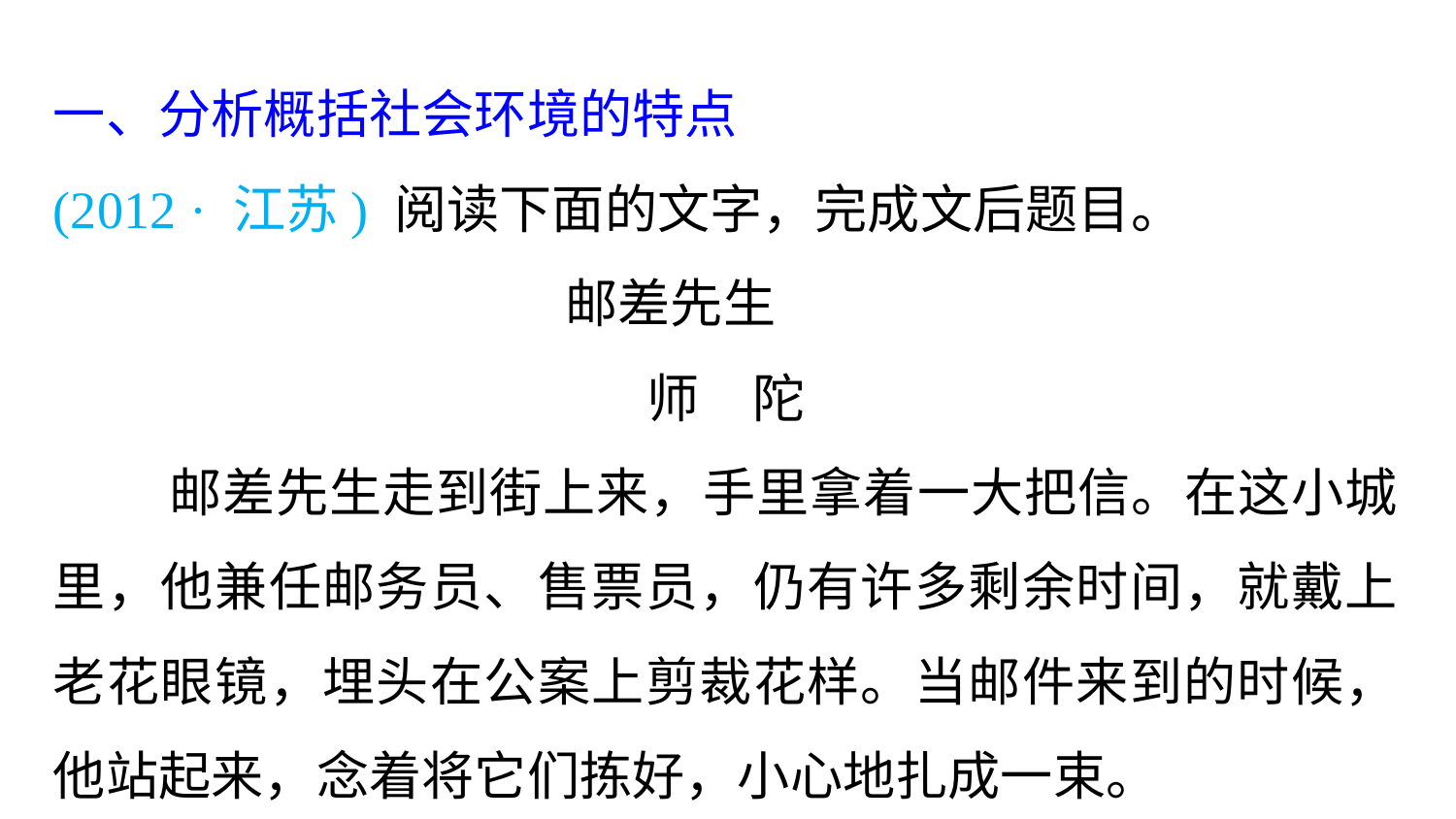

一、分析概括社会环境的特点
(2012 · 江苏) 阅读下面的文字，完成文后题目。
                                          邮差先生
师　陀
        邮差先生走到街上来，手里拿着一大把信。在这小城里，他兼任邮务员、售票员，仍有许多剩余时间，就戴上老花眼镜，埋头在公案上剪裁花样。当邮件来到的时候，他站起来，念着将它们拣好，小心地扎成一束。